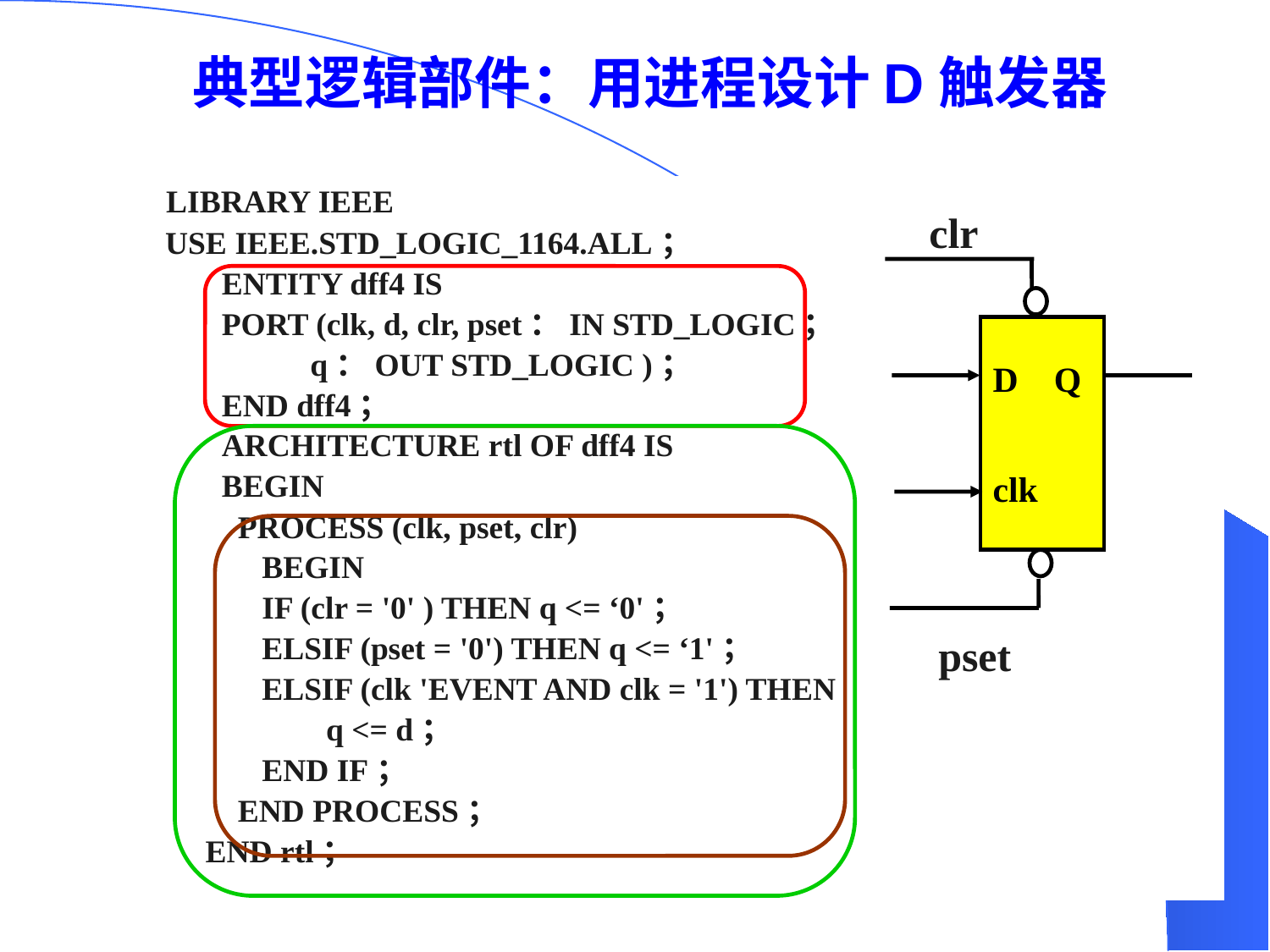

典型逻辑部件：用进程设计D触发器
 LIBRARY IEEE
 USE IEEE.STD_LOGIC_1164.ALL；
        ENTITY dff4 IS
        PORT (clk, d, clr, pset：IN STD_LOGIC；
                   q：OUT STD_LOGIC )；
        END dff4；
        ARCHITECTURE rtl OF dff4 IS
        BEGIN
          PROCESS (clk, pset, clr)
             BEGIN
             IF (clr = '0' ) THEN q <= ‘0'；
             ELSIF (pset = '0') THEN q <= ‘1'；
             ELSIF (clk 'EVENT AND clk = '1') THEN
                     q <= d；
             END IF；
          END PROCESS；
      END rtl；
clr

D    Q

clk

pset